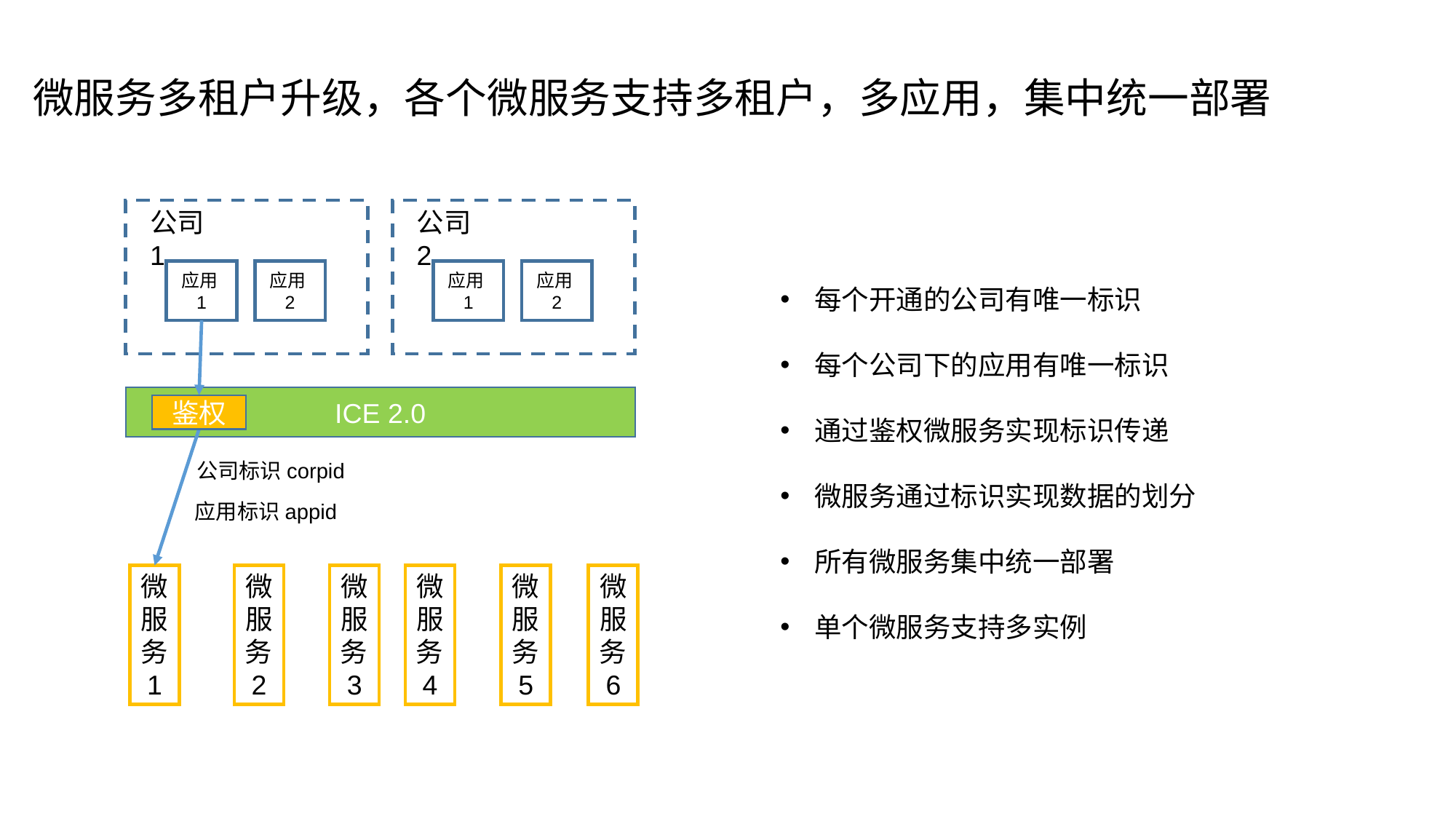

# 微服务多租户升级，各个微服务支持多租户，多应用，集中统一部署

公司1

公司2
每个开通的公司有唯一标识
每个公司下的应用有唯一标识
通过鉴权微服务实现标识传递
微服务通过标识实现数据的划分
所有微服务集中统一部署
单个微服务支持多实例
应用1
应用2
应用1
应用2
ICE 2.0
鉴权
公司标识corpid
应用标识appid
微服务3
微服务5
微服务6
微服务1
微服务2
微服务4